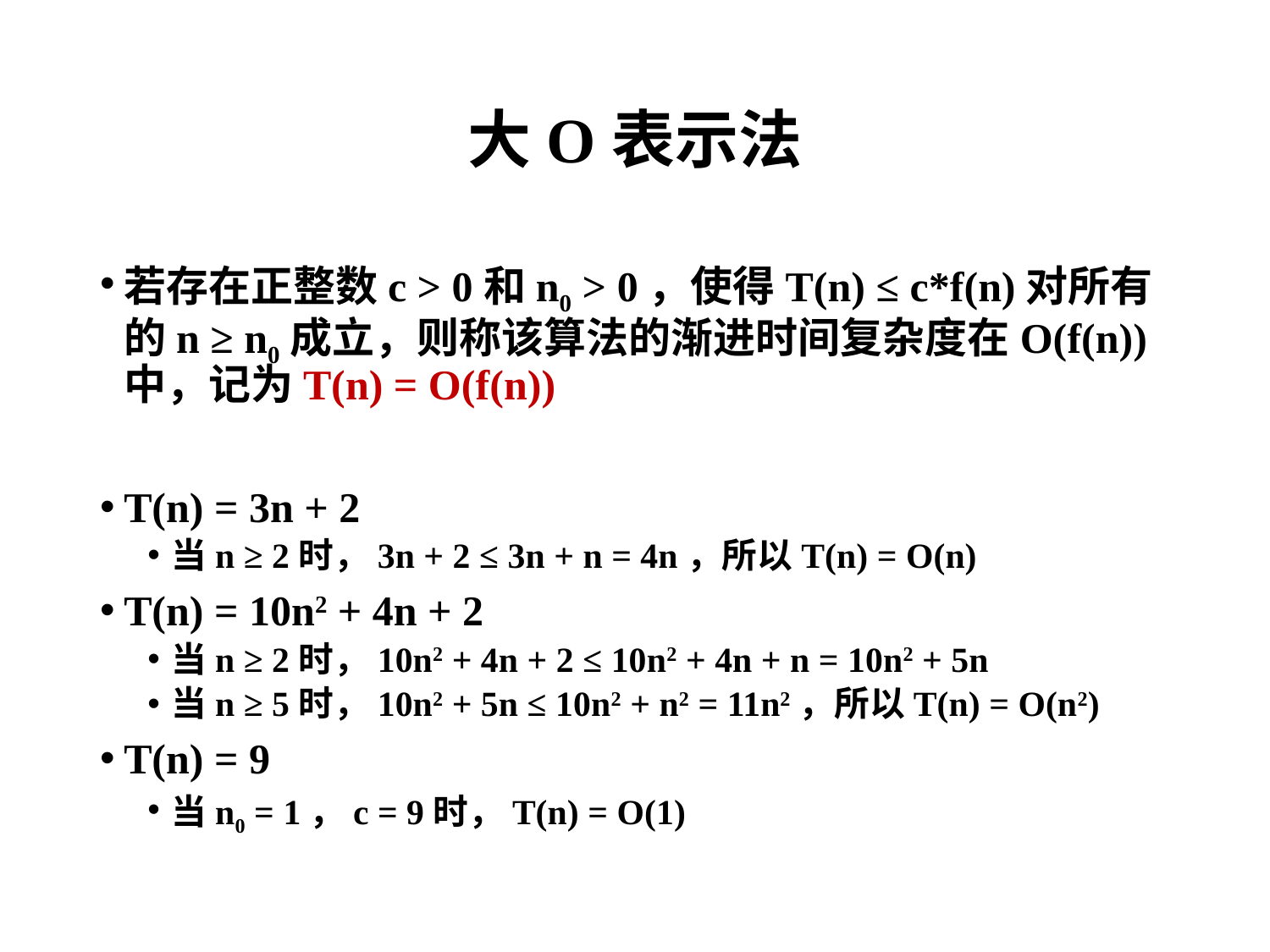

# 大O表示法
若存在正整数c > 0和n0 > 0，使得T(n) ≤ c*f(n)对所有的n ≥ n0成立，则称该算法的渐进时间复杂度在O(f(n))中，记为T(n) = O(f(n))

T(n) = 3n + 2
当n ≥ 2时，3n + 2 ≤ 3n + n = 4n，所以T(n) = O(n)
T(n) = 10n2 + 4n + 2
当n ≥ 2时，10n2 + 4n + 2 ≤ 10n2 + 4n + n = 10n2 + 5n
当n ≥ 5时，10n2 + 5n ≤ 10n2 + n2 = 11n2，所以T(n) = O(n2)
T(n) = 9
当n0 = 1，c = 9时，T(n) = O(1)